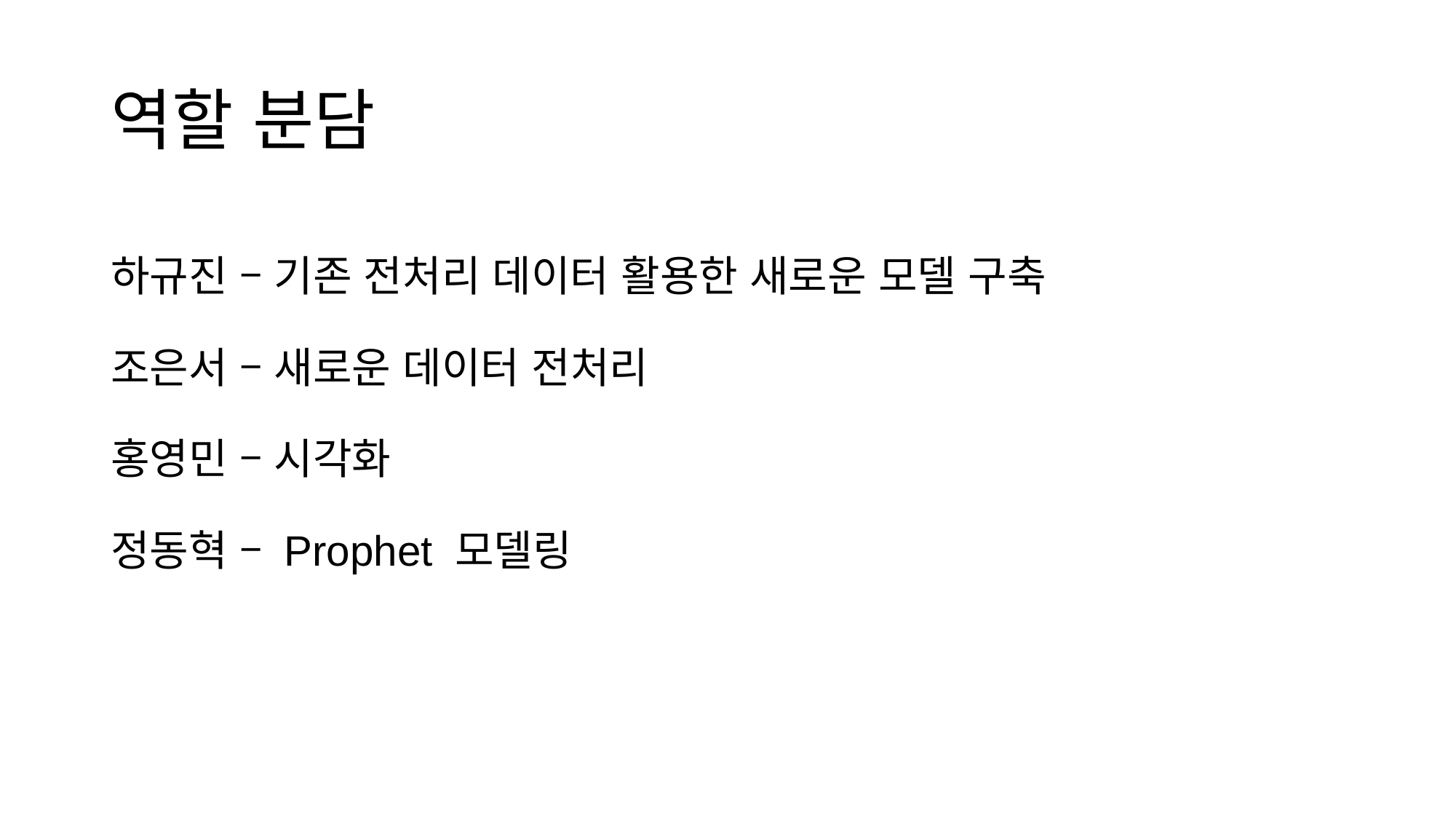

# 역할 분담
하규진 – 기존 전처리 데이터 활용한 새로운 모델 구축
조은서 – 새로운 데이터 전처리
홍영민 – 시각화
정동혁 – Prophet 모델링